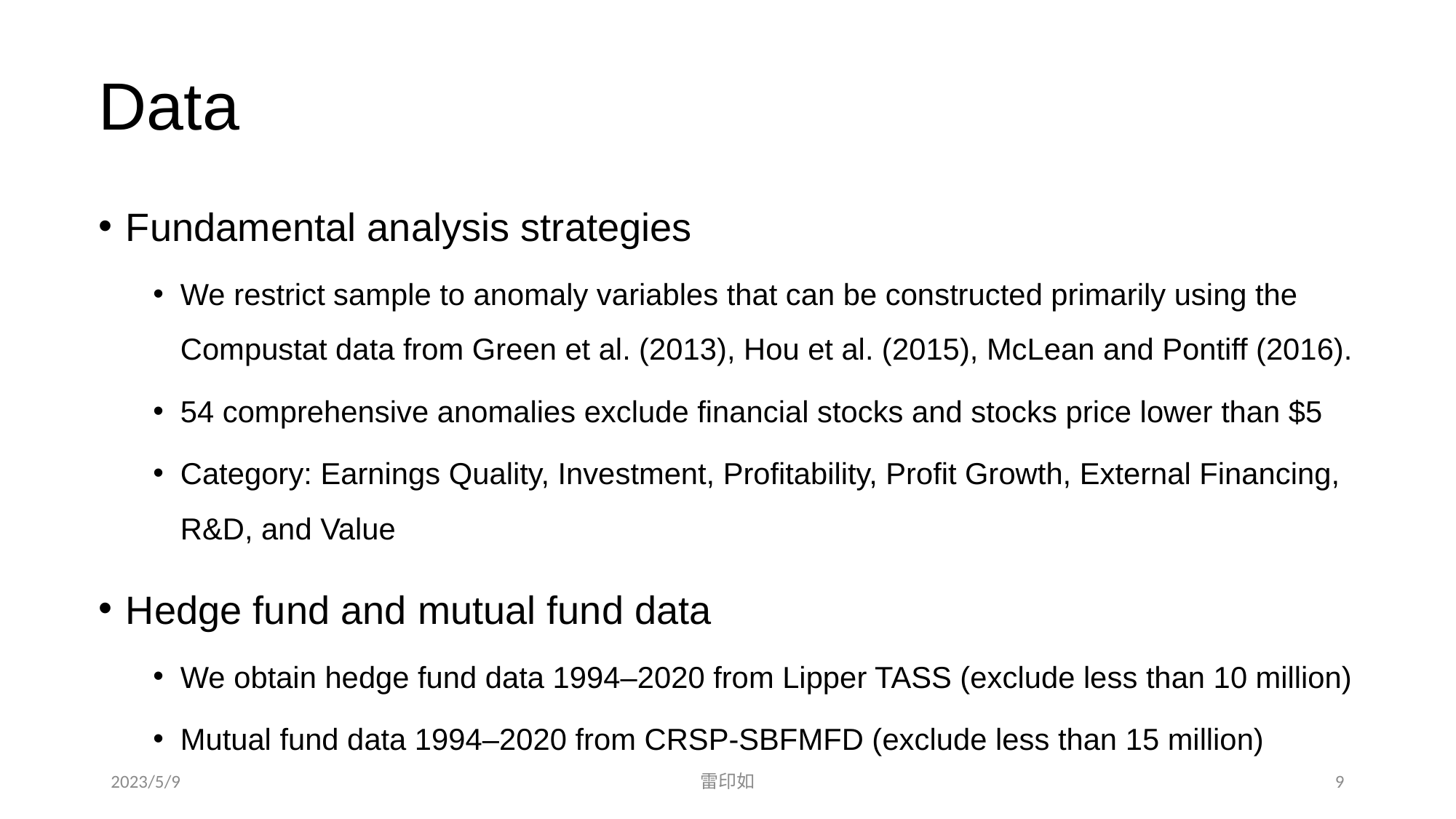

# Data
Fundamental analysis strategies
We restrict sample to anomaly variables that can be constructed primarily using the Compustat data from Green et al. (2013), Hou et al. (2015), McLean and Pontiff (2016).
54 comprehensive anomalies exclude financial stocks and stocks price lower than $5
Category: Earnings Quality, Investment, Profitability, Profit Growth, External Financing, R&D, and Value
Hedge fund and mutual fund data
We obtain hedge fund data 1994–2020 from Lipper TASS (exclude less than 10 million)
Mutual fund data 1994–2020 from CRSP-SBFMFD (exclude less than 15 million)

2023/5/9
9
雷印如